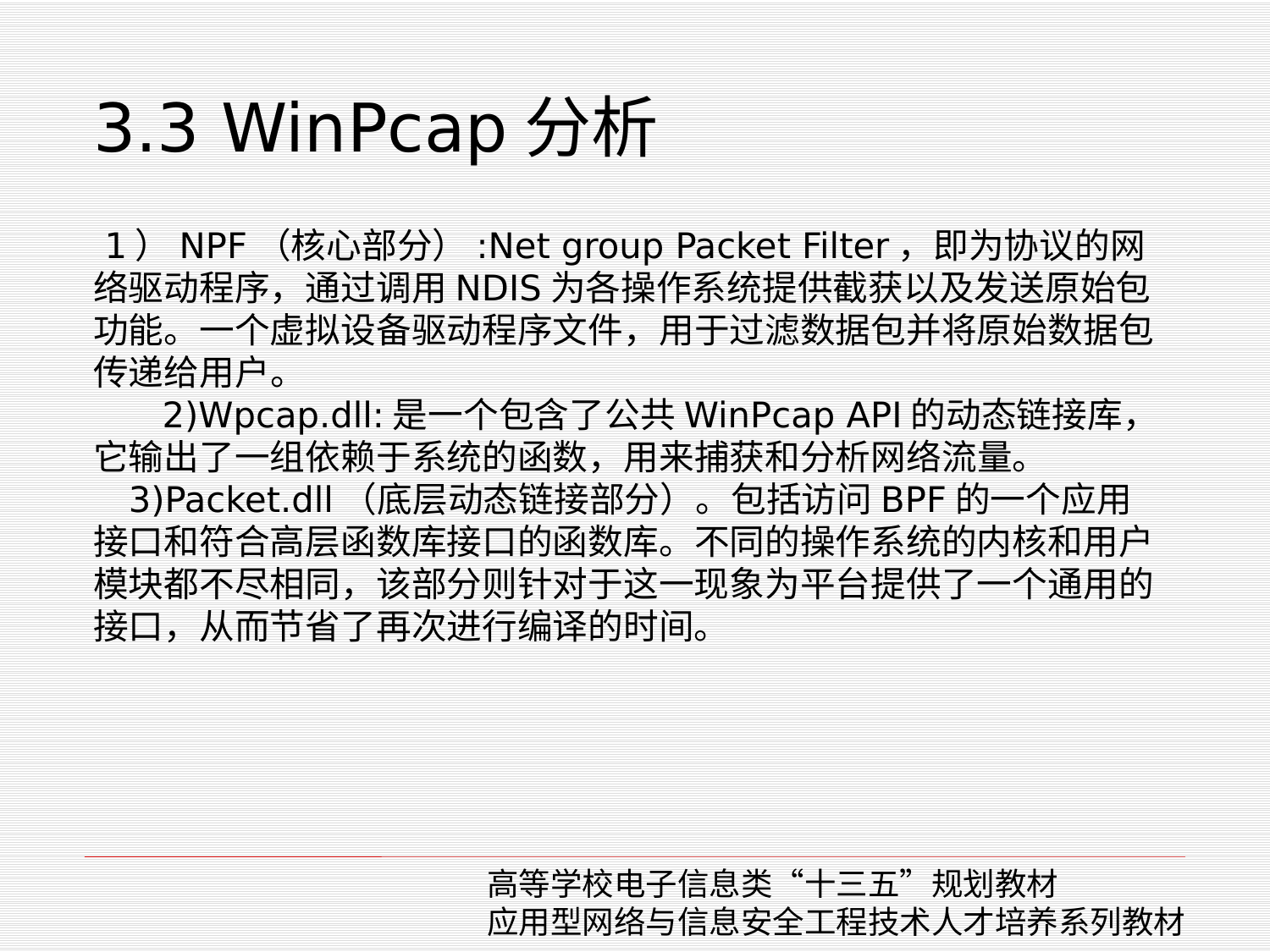

3.3 WinPcap分析
 1）NPF（核心部分）:Net group Packet Filter，即为协议的网络驱动程序，通过调用NDIS为各操作系统提供截获以及发送原始包功能。一个虚拟设备驱动程序文件，用于过滤数据包并将原始数据包传递给用户。    2)Wpcap.dll:是一个包含了公共WinPcap API的动态链接库，它输出了一组依赖于系统的函数，用来捕获和分析网络流量。
3)Packet.dll（底层动态链接部分）。包括访问BPF的一个应用接口和符合高层函数库接口的函数库。不同的操作系统的内核和用户模块都不尽相同，该部分则针对于这一现象为平台提供了一个通用的接口，从而节省了再次进行编译的时间。
高等学校电子信息类“十三五”规划教材
应用型网络与信息安全工程技术人才培养系列教材